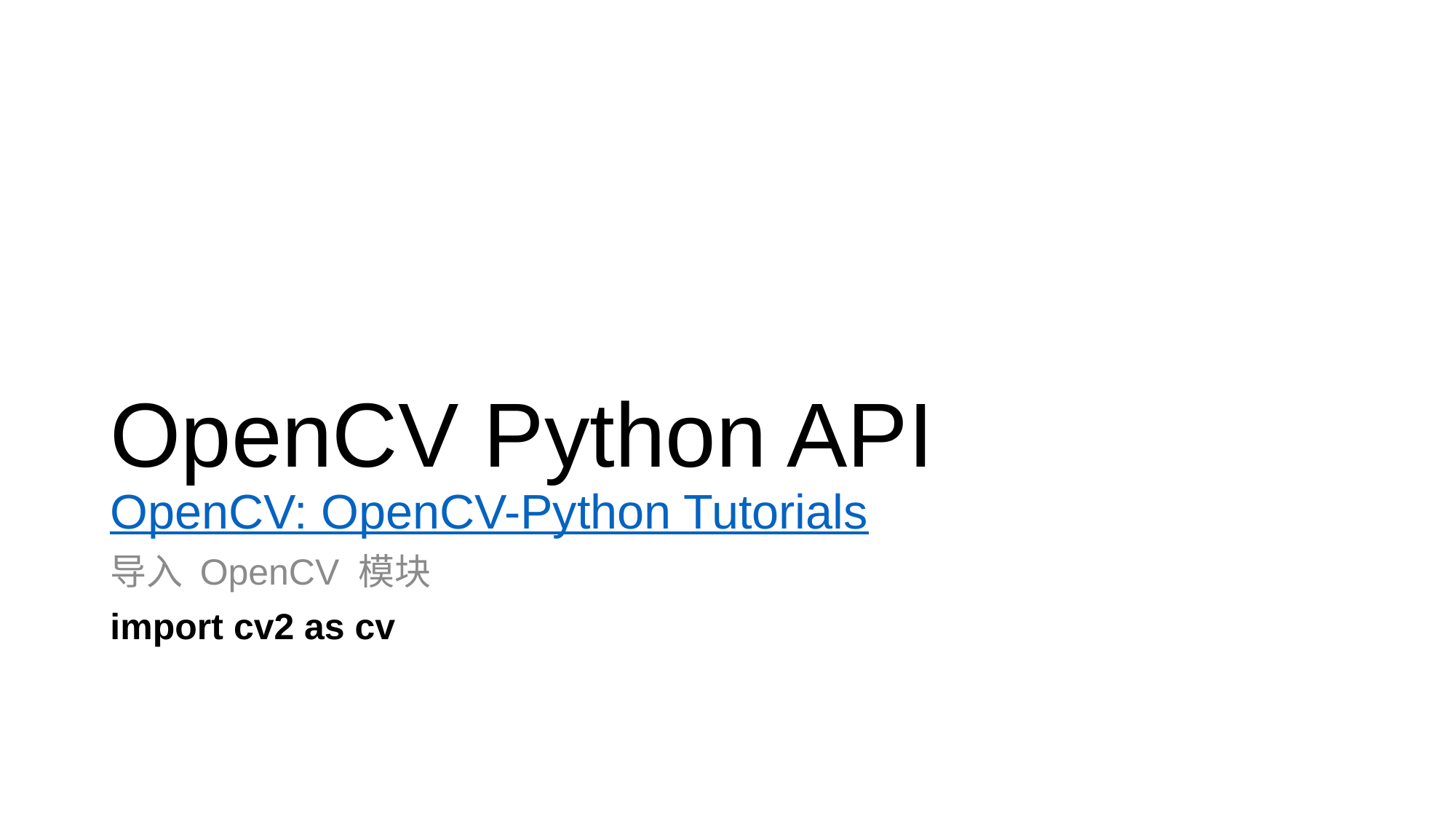

# OpenCV Python API OpenCV: OpenCV-Python Tutorials
导入 OpenCV 模块
import cv2 as cv